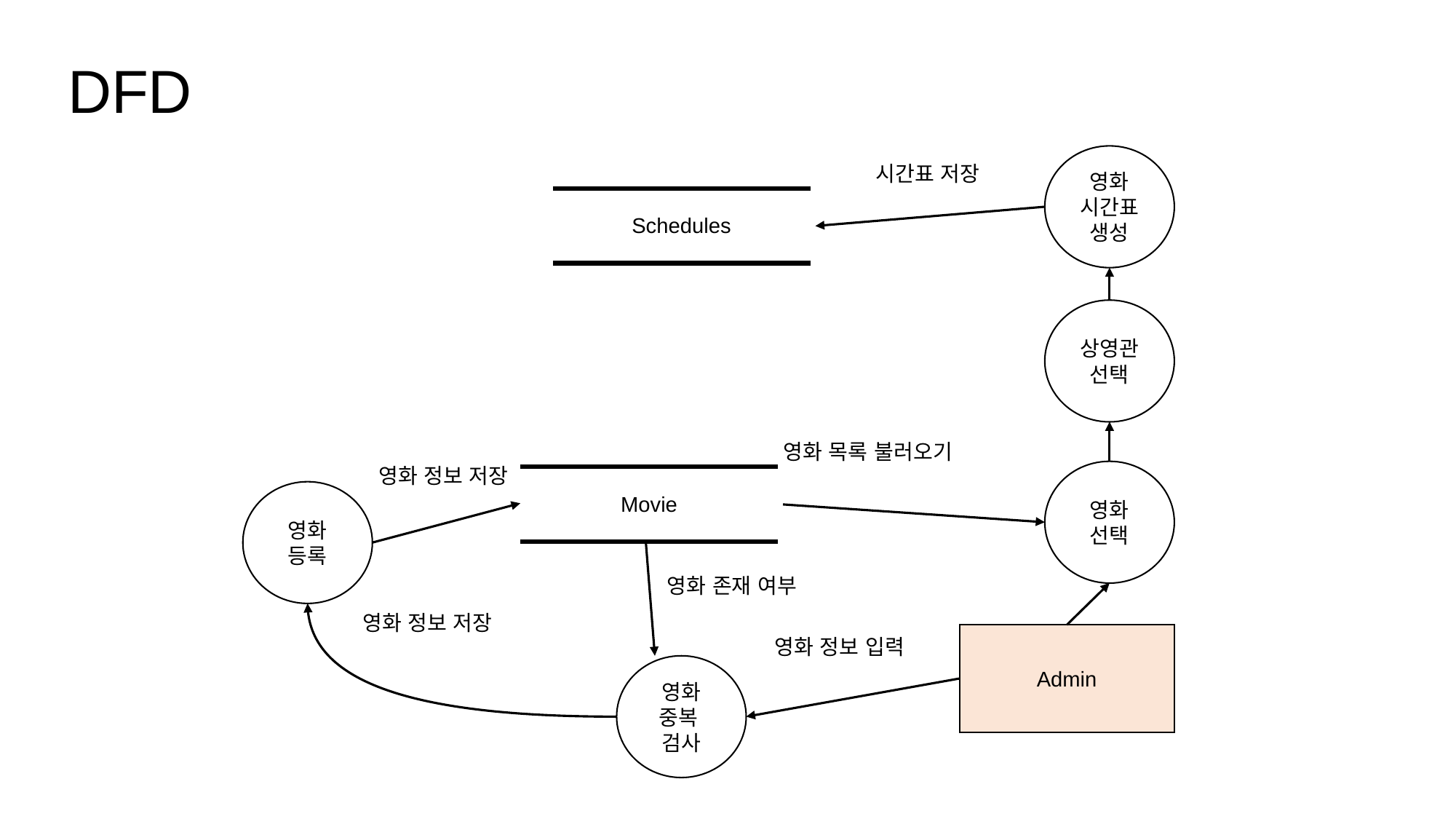

DFD
영화 시간표 생성
시간표 저장

Schedules
상영관 선택
영화 목록 불러오기
영화 정보 저장

Movie
영화 선택
영화 등록
영화 존재 여부
영화 정보 저장
Admin
영화 정보 입력
영화 중복
검사